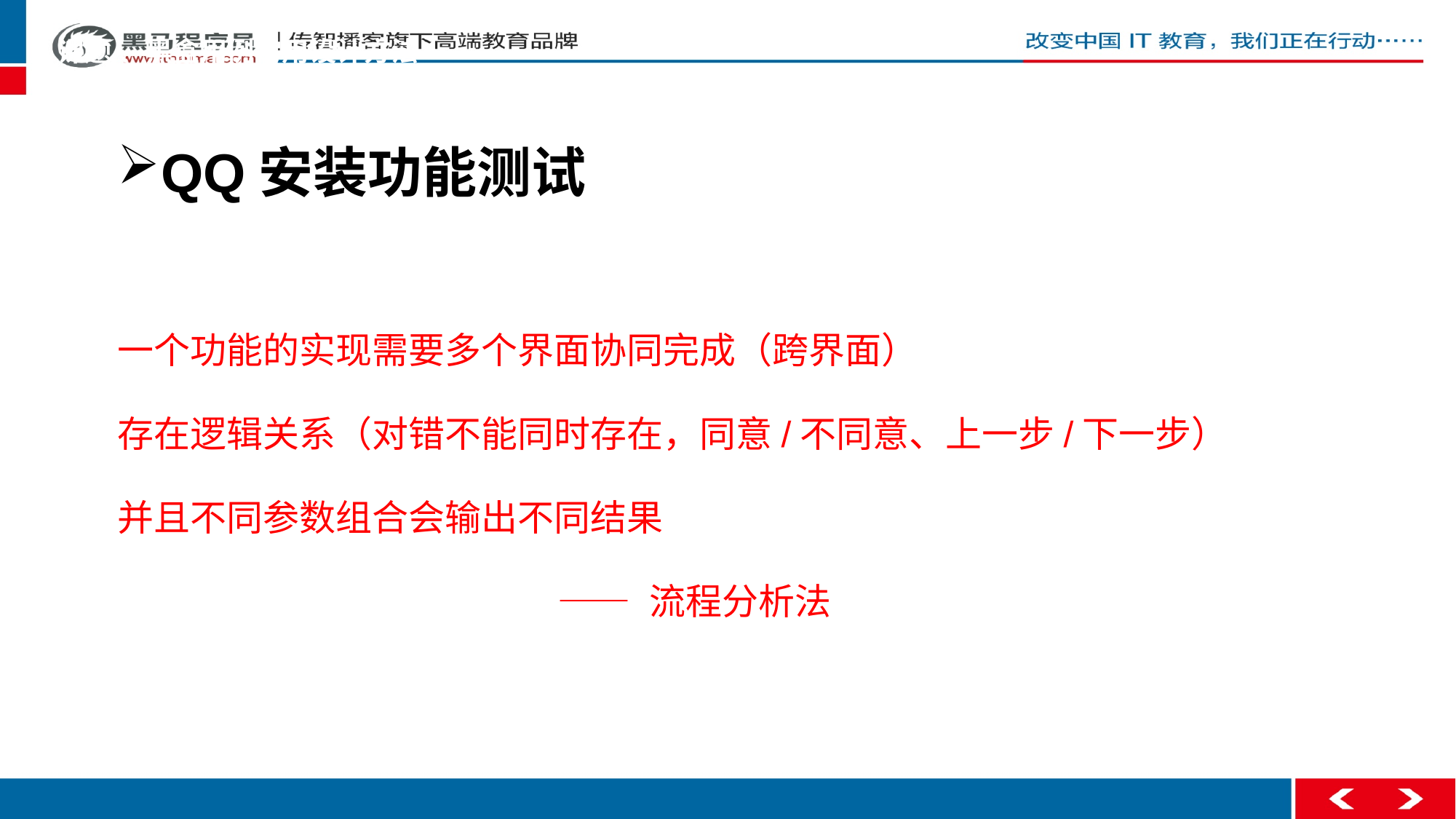

课题 、黑盒用例常用设计方法
QQ安装功能测试

一个功能的实现需要多个界面协同完成（跨界面）
存在逻辑关系（对错不能同时存在，同意/不同意、上一步/下一步）
并且不同参数组合会输出不同结果
                                                      —— 流程分析法